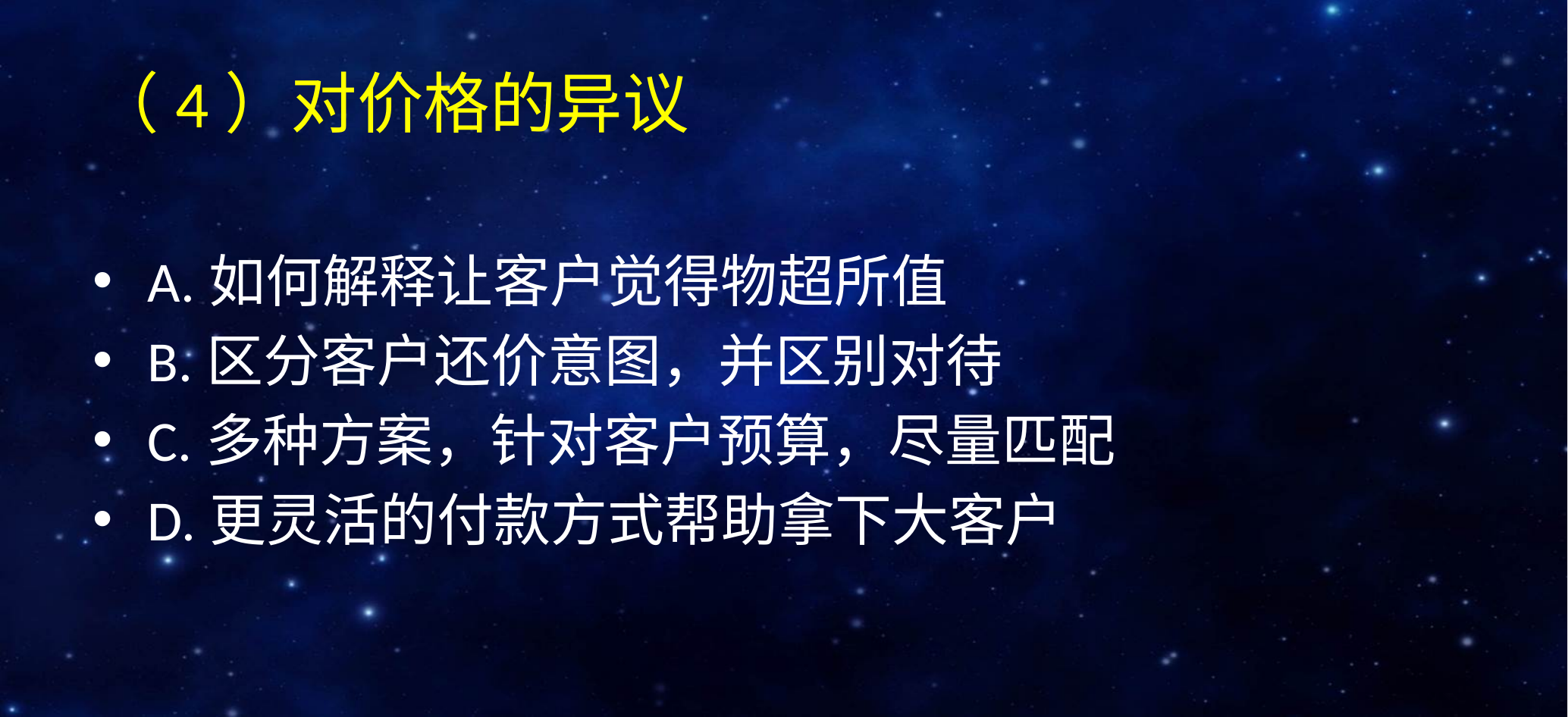

（4）对价格的异议

A.如何解释让客户觉得物超所值
B.区分客户还价意图，并区别对待
C.多种方案，针对客户预算，尽量匹配
D.更灵活的付款方式帮助拿下大客户